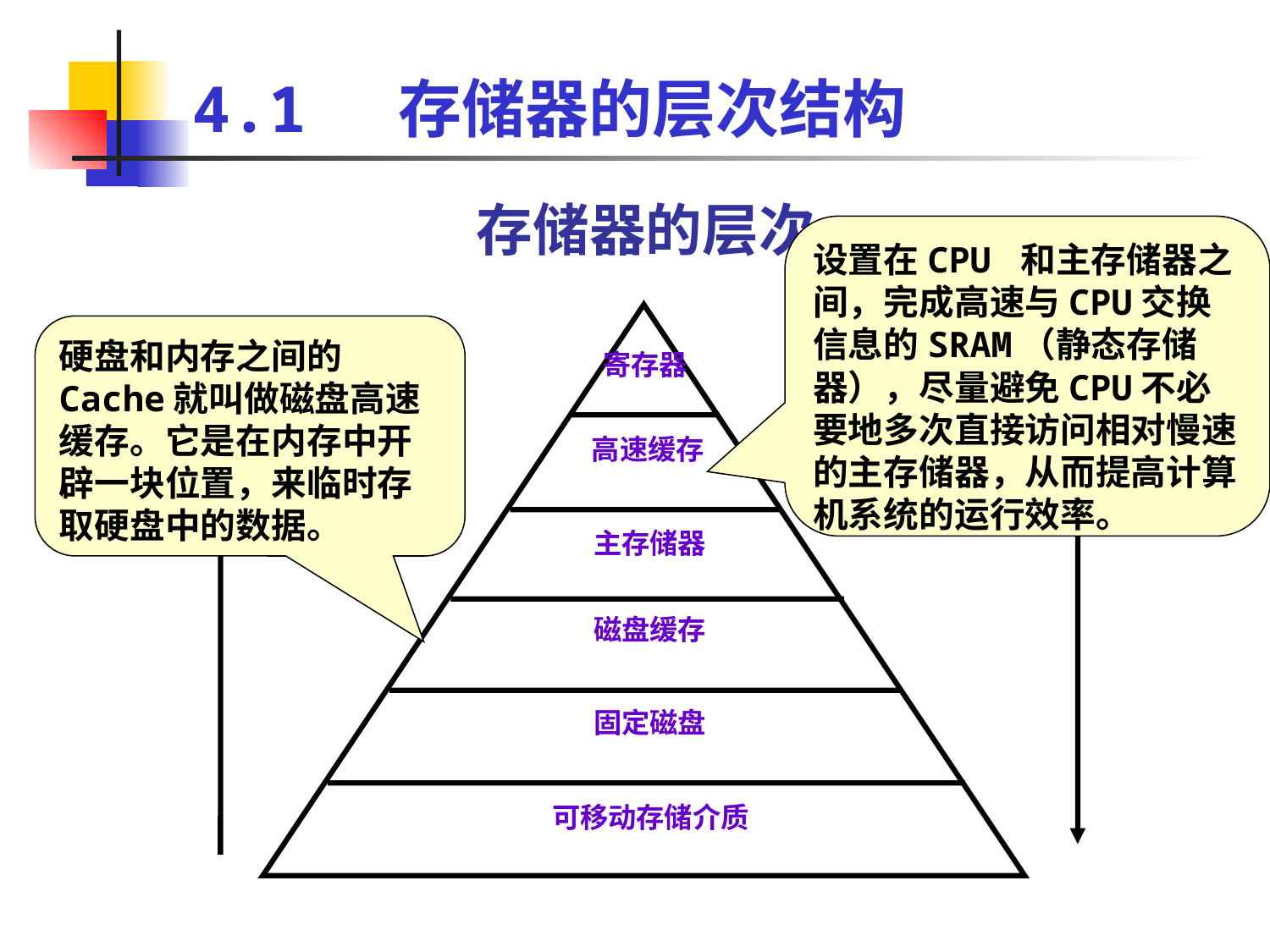

4.1  存储器的层次结构
存储器的层次
设置在CPU 和主存储器之间，完成高速与CPU交换信息的SRAM（静态存储器），尽量避免CPU不必要地多次直接访问相对慢速的主存储器，从而提高计算机系统的运行效率。

寄存器

高速缓存

主存储器

磁盘缓存

固定磁盘

可移动存储介质
硬盘和内存之间的Cache就叫做磁盘高速缓存。它是在内存中开辟一块位置，来临时存取硬盘中的数据。